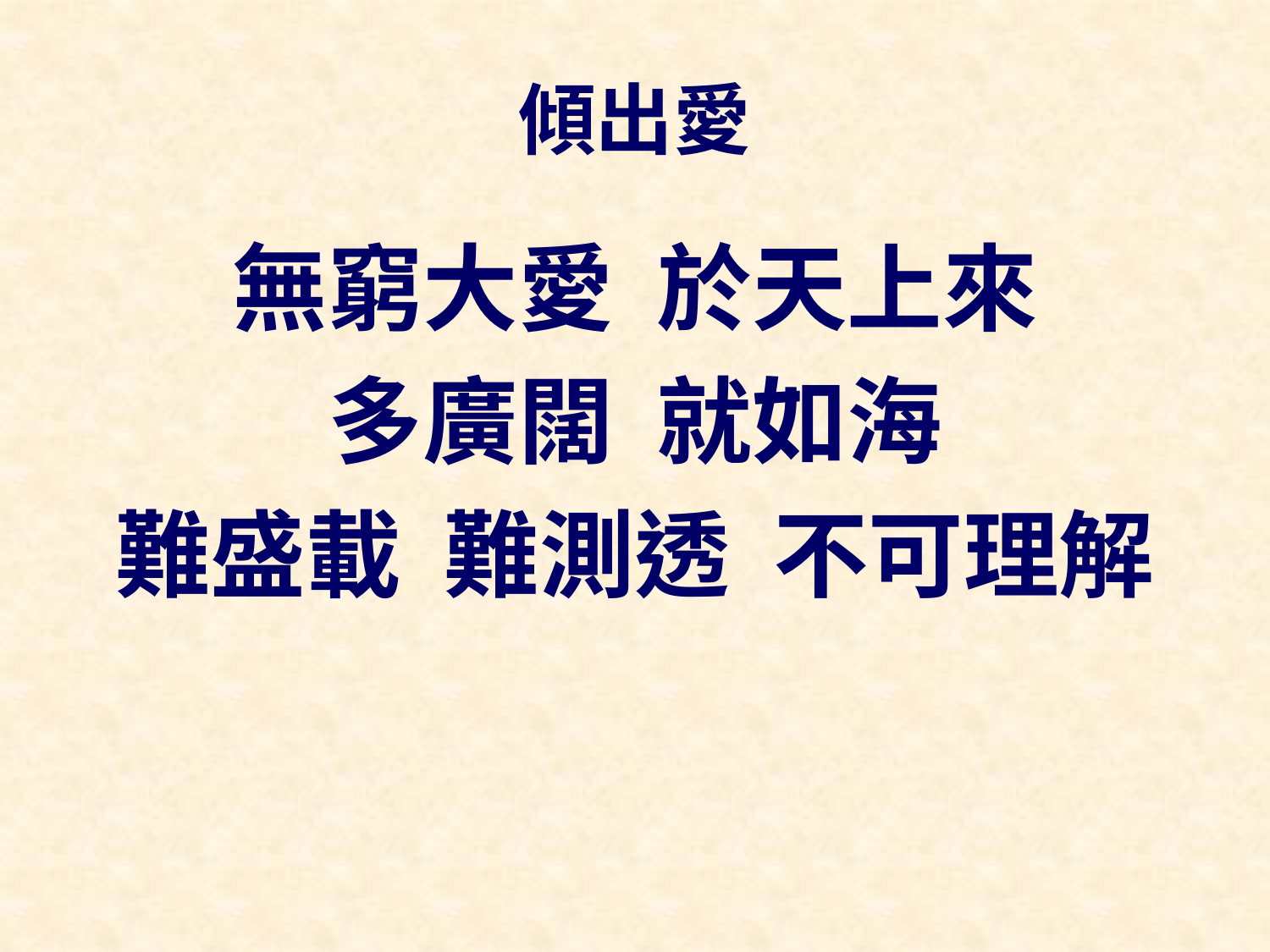

# 傾出愛
無窮大愛  於天上來
多廣闊  就如海
難盛載  難測透  不可理解